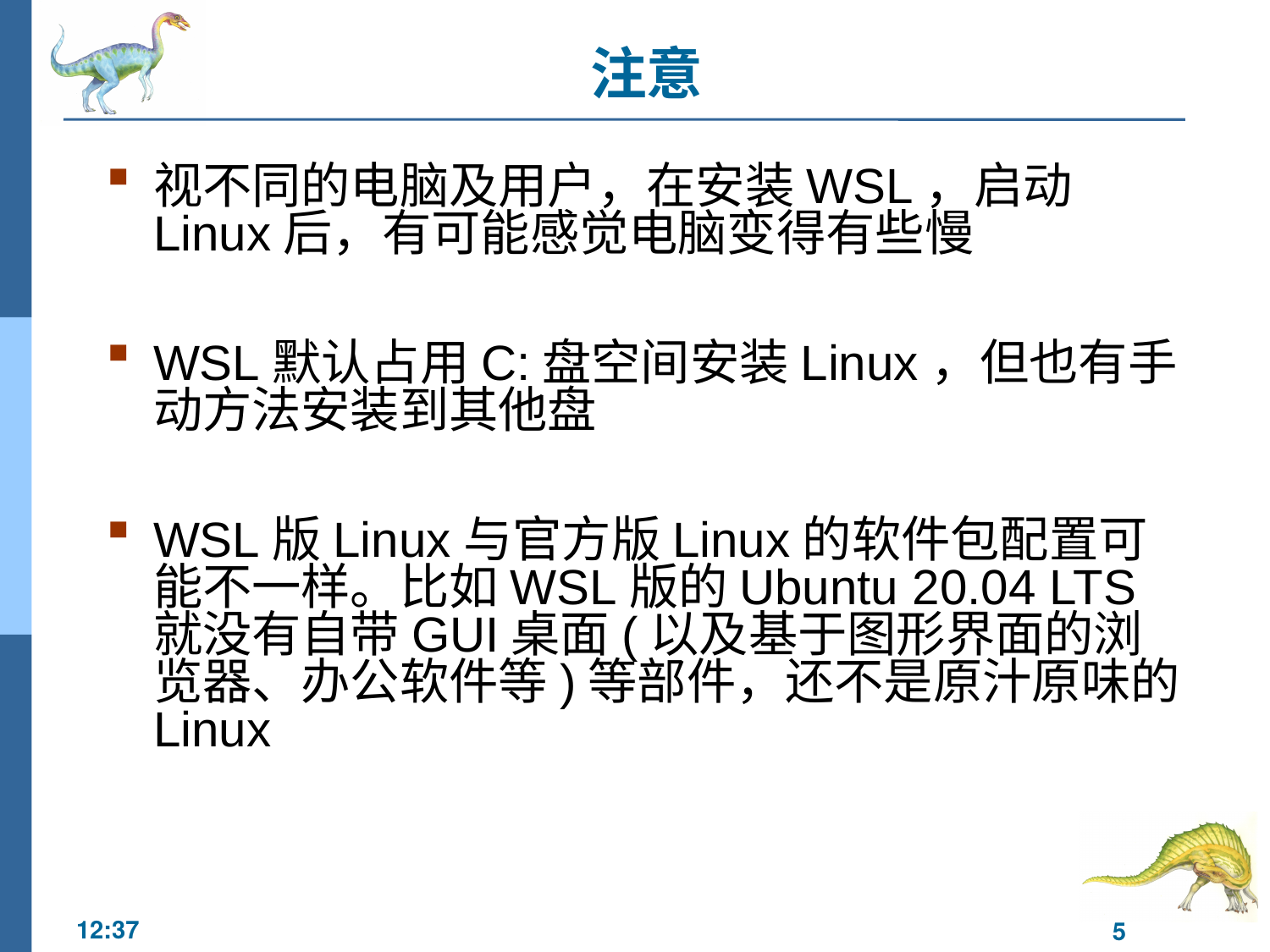

# 注意
视不同的电脑及用户，在安装WSL，启动Linux后，有可能感觉电脑变得有些慢

WSL默认占用C:盘空间安装Linux，但也有手动方法安装到其他盘

WSL版Linux与官方版Linux的软件包配置可能不一样。比如WSL版的Ubuntu 20.04 LTS就没有自带GUI桌面(以及基于图形界面的浏览器、办公软件等)等部件，还不是原汁原味的Linux